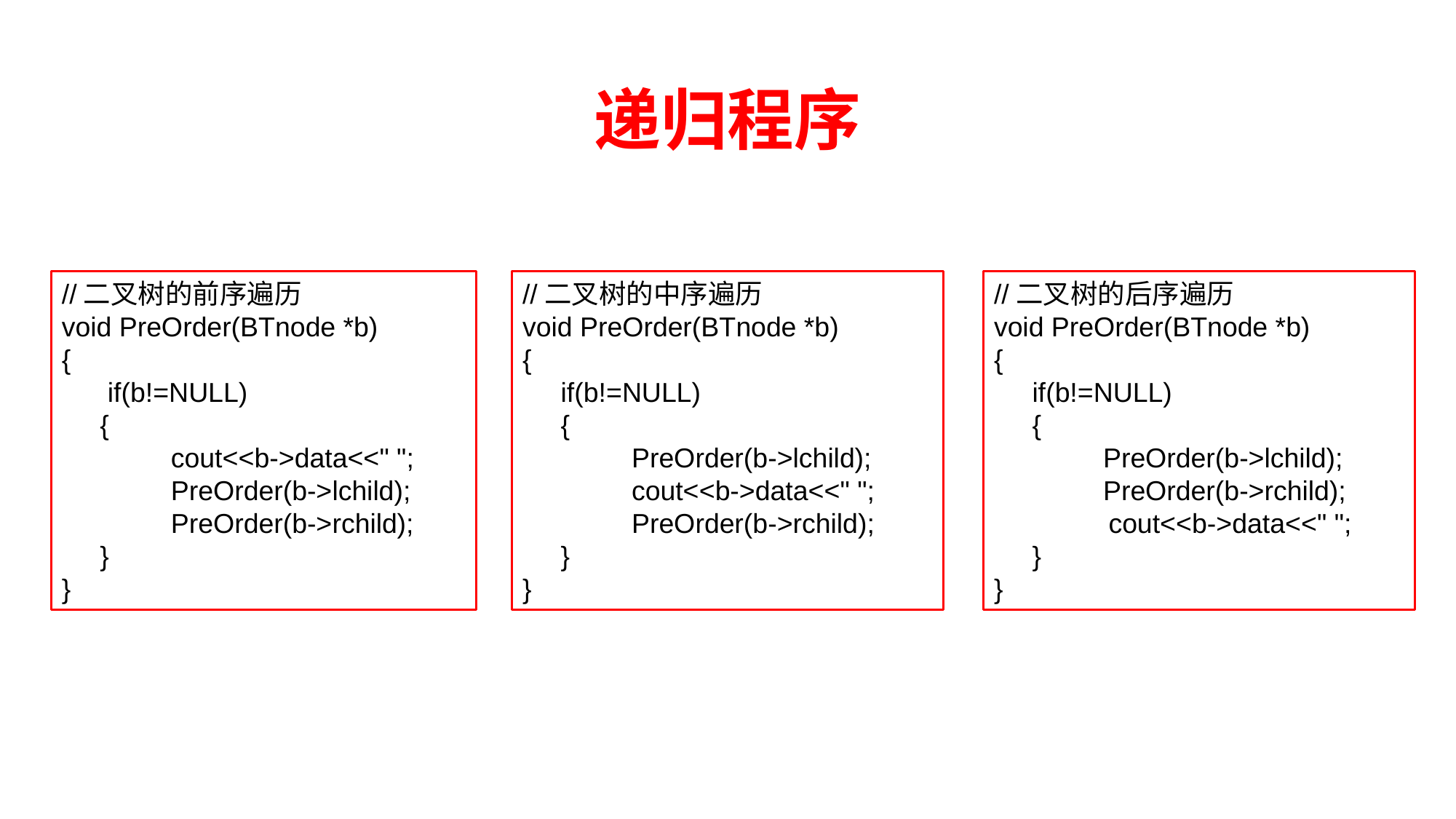

# 递归程序
//二叉树的前序遍历
void PreOrder(BTnode *b)
{
      if(b!=NULL)
     {
	cout<<b->data<<" ";
	PreOrder(b->lchild);
	PreOrder(b->rchild);
     }
}
//二叉树的中序遍历
void PreOrder(BTnode *b)
{
     if(b!=NULL)
     {
	PreOrder(b->lchild);
	cout<<b->data<<" ";
	PreOrder(b->rchild);
     }
}
//二叉树的后序遍历
void PreOrder(BTnode *b)
{
     if(b!=NULL)
     {
	PreOrder(b->lchild);
	PreOrder(b->rchild);
               cout<<b->data<<" ";
     }
}